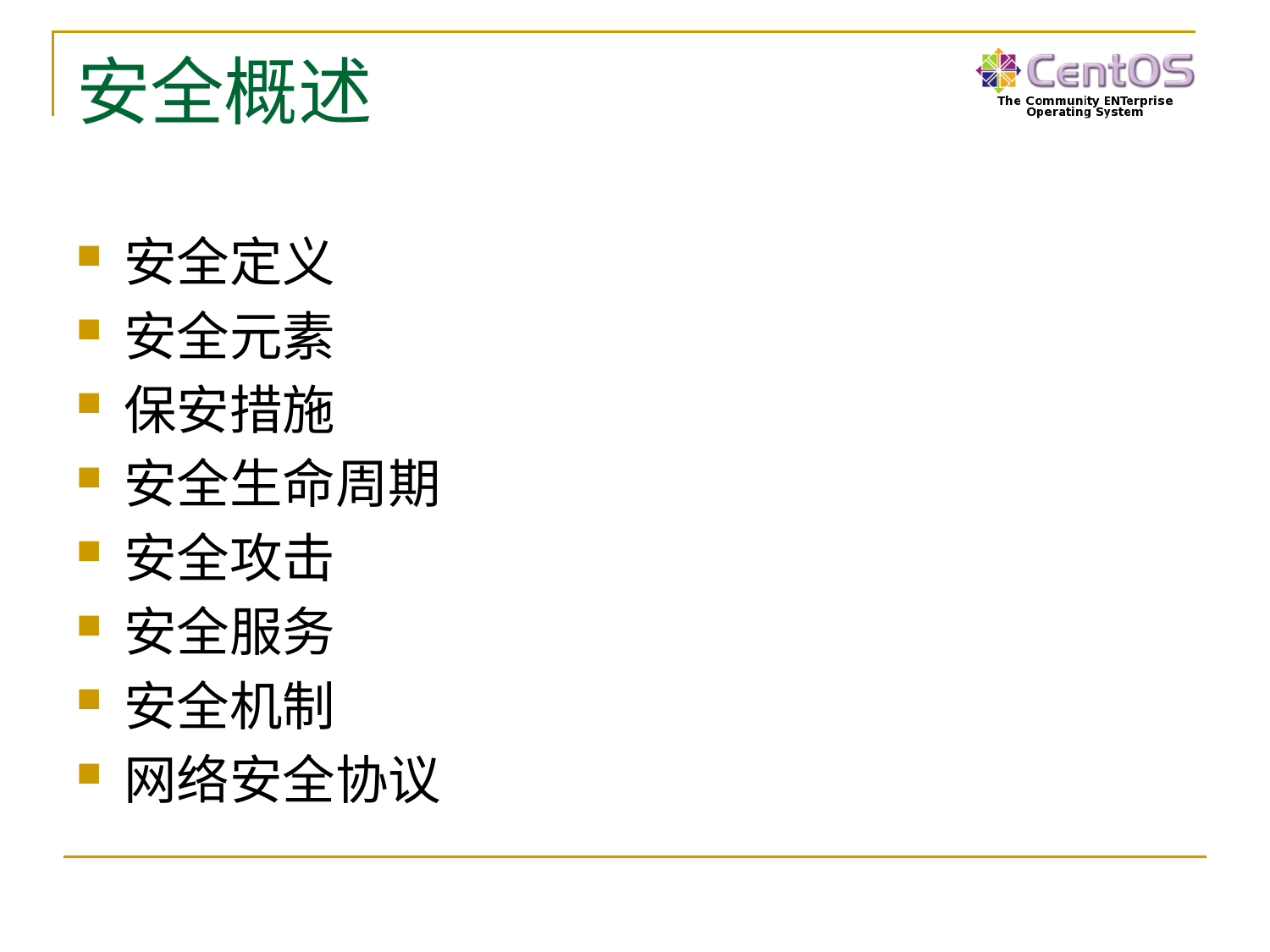

# 安全概述
安全定义
安全元素
保安措施
安全生命周期
安全攻击
安全服务
安全机制
网络安全协议